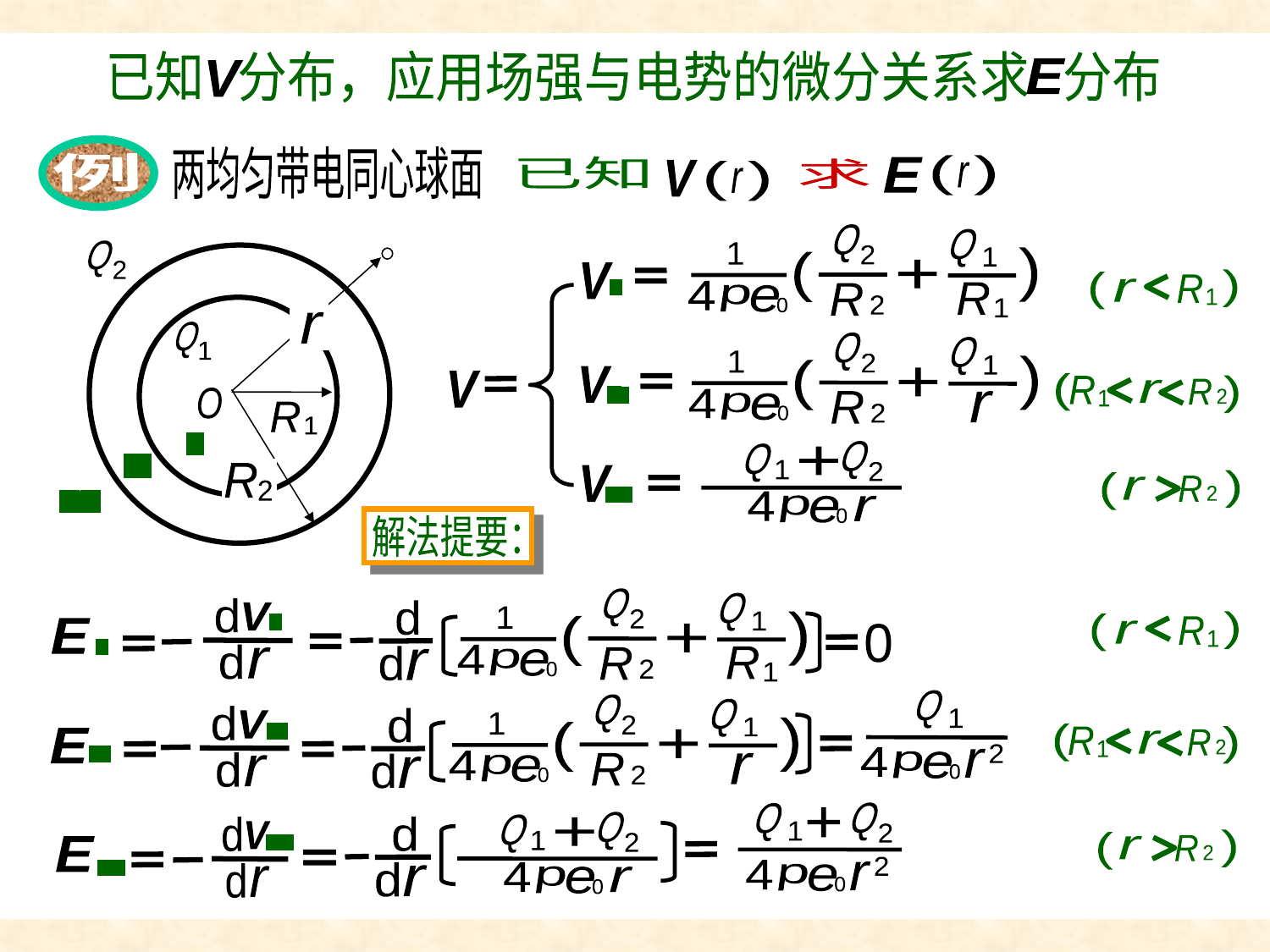

由V求E例题
已知   分布，应用场强与电势的微分关系求   分布
E
V

例
两均匀带电同心球面
(
)
r
已知
E
求
V
(
)
r
Q
2
Q
1
Q
2
1

4
π
ε
0

)

(

+

V
I
)
(
R
1

r

R
1
R

2

r
Q
1
Q
2
Q
1
1

4
π
ε
0
)
(

V
I
I
+

V
(
)
R
1
R
2

r

O

R
2
r

R
1
I
Q
2
Q
+
1

4
π
ε
0
r
I
I

R
2
V
I
I
I

)
(
R
2
r

I
I
I

解法提要：
Q
2
Q
1

4
π
ε
0
1
)
(
+

R
1
R
2
d
V

d
r
d

d
r
)
(
R
1

r

I

E
0

I

Q
1
Q
2
Q
1
d
V

d
r
I
I
E
I
I

e
d

d
r
1

4
π
ε
0

)
(

(
)
R
1
R
2

r

+

2
4
π
ε
0
r

R
r
2
Q
2
Q
1
+
Q
2
Q
+
1

4
π
ε
0
r
d

d
r
d
V

d
r
I
I
I
E

I
I
I

)
(
R
2
r

2
4
π
ε
0
r